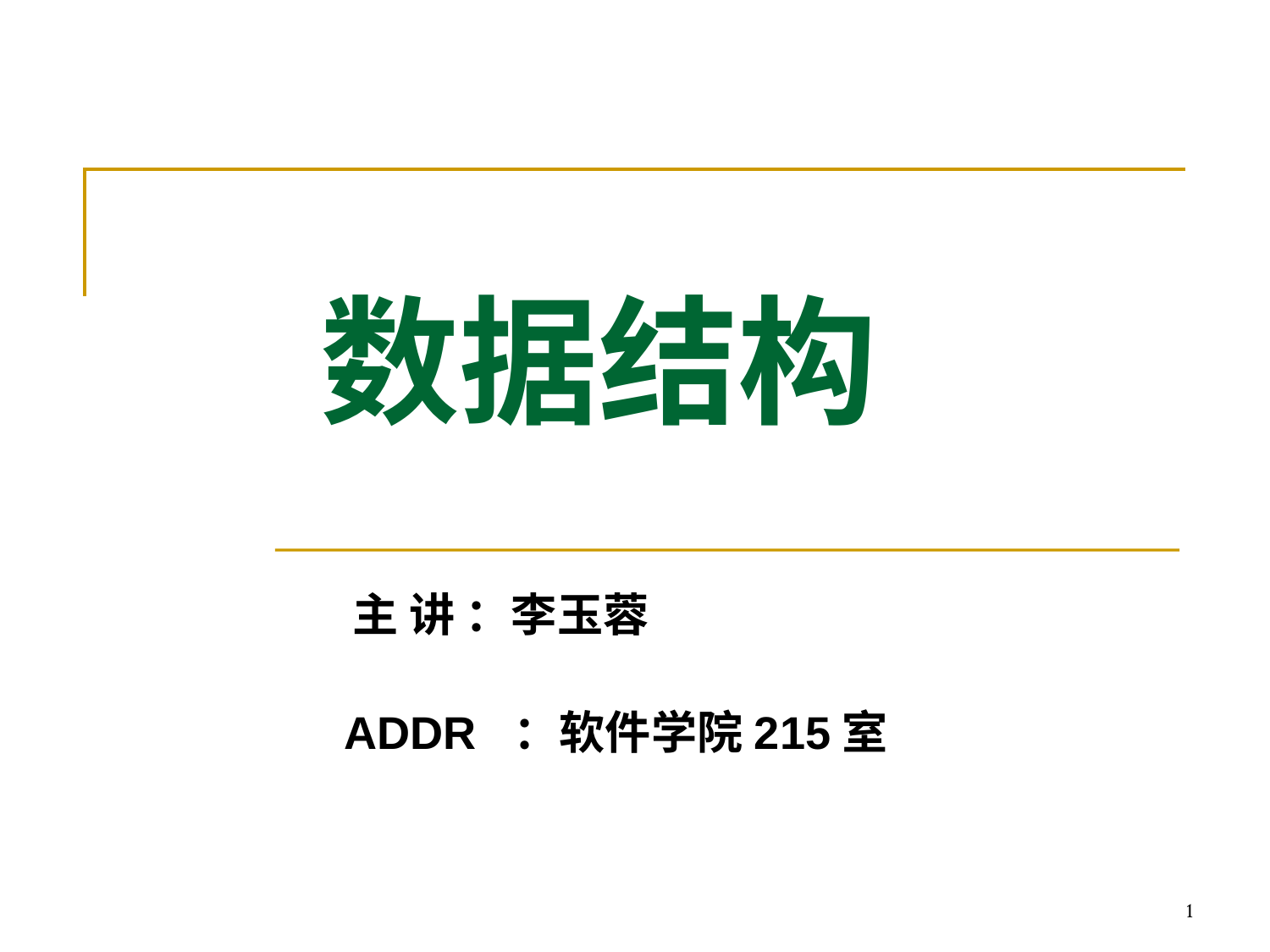

# 数据结构

 主 讲 ：李玉蓉

 ADDR  ：软件学院215室
1